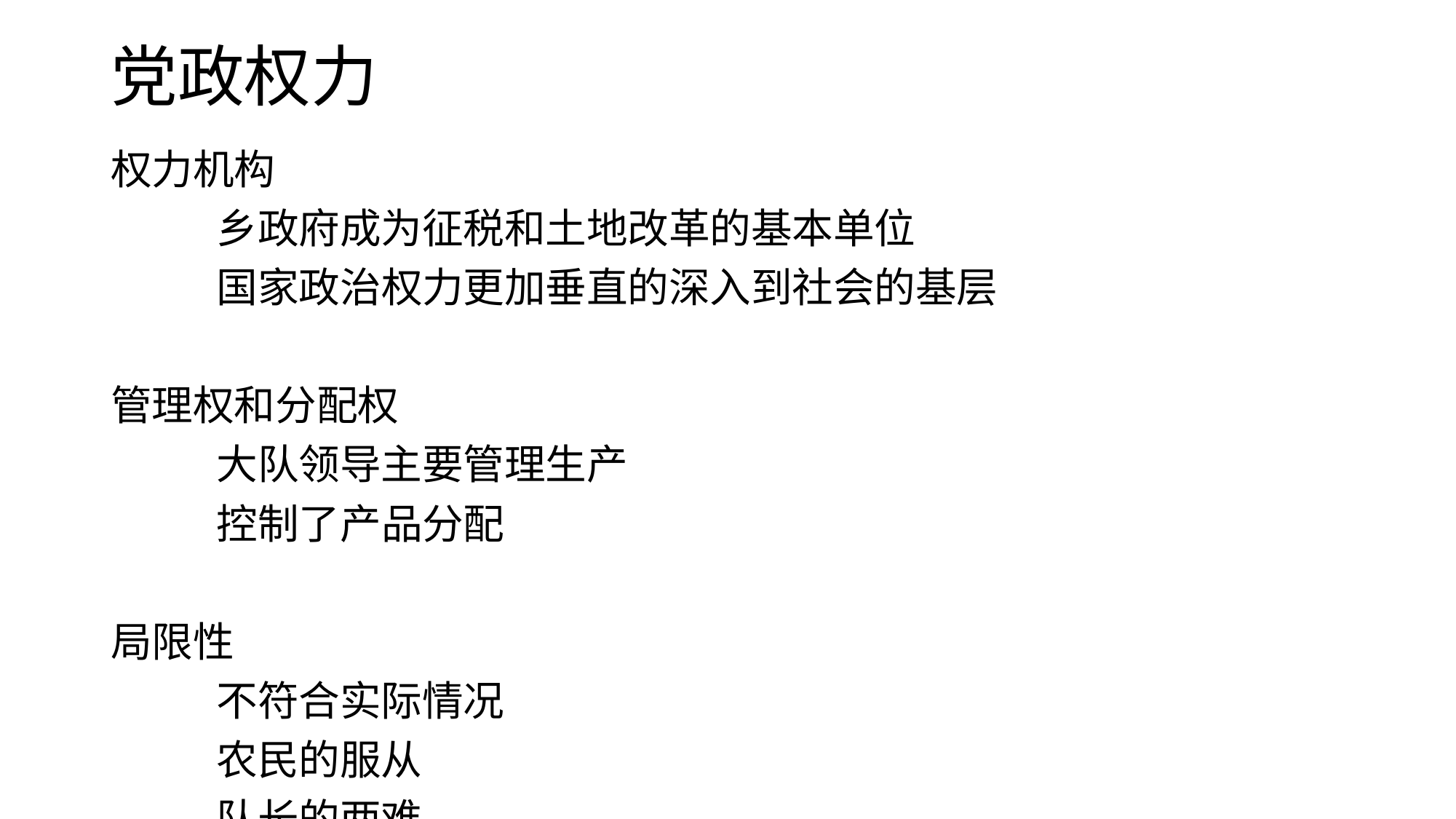

# 党政权力
权力机构
	乡政府成为征税和土地改革的基本单位
	国家政治权力更加垂直的深入到社会的基层

管理权和分配权
	大队领导主要管理生产
	控制了产品分配

局限性
	不符合实际情况
	农民的服从
	队长的两难